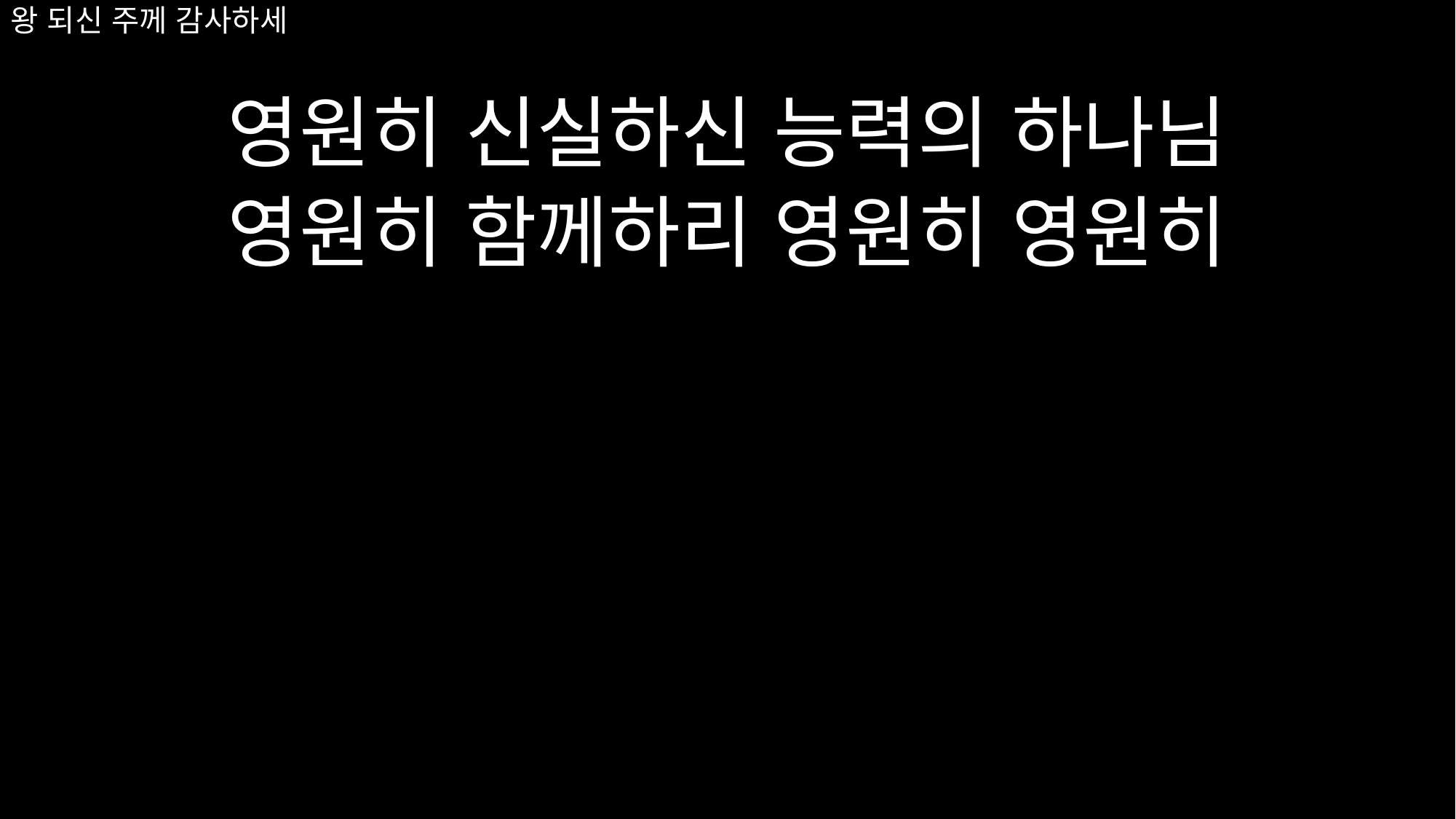

# 왕 되신 주께 감사하세
영원히 신실하신 능력의 하나님
영원히 함께하리 영원히 영원히